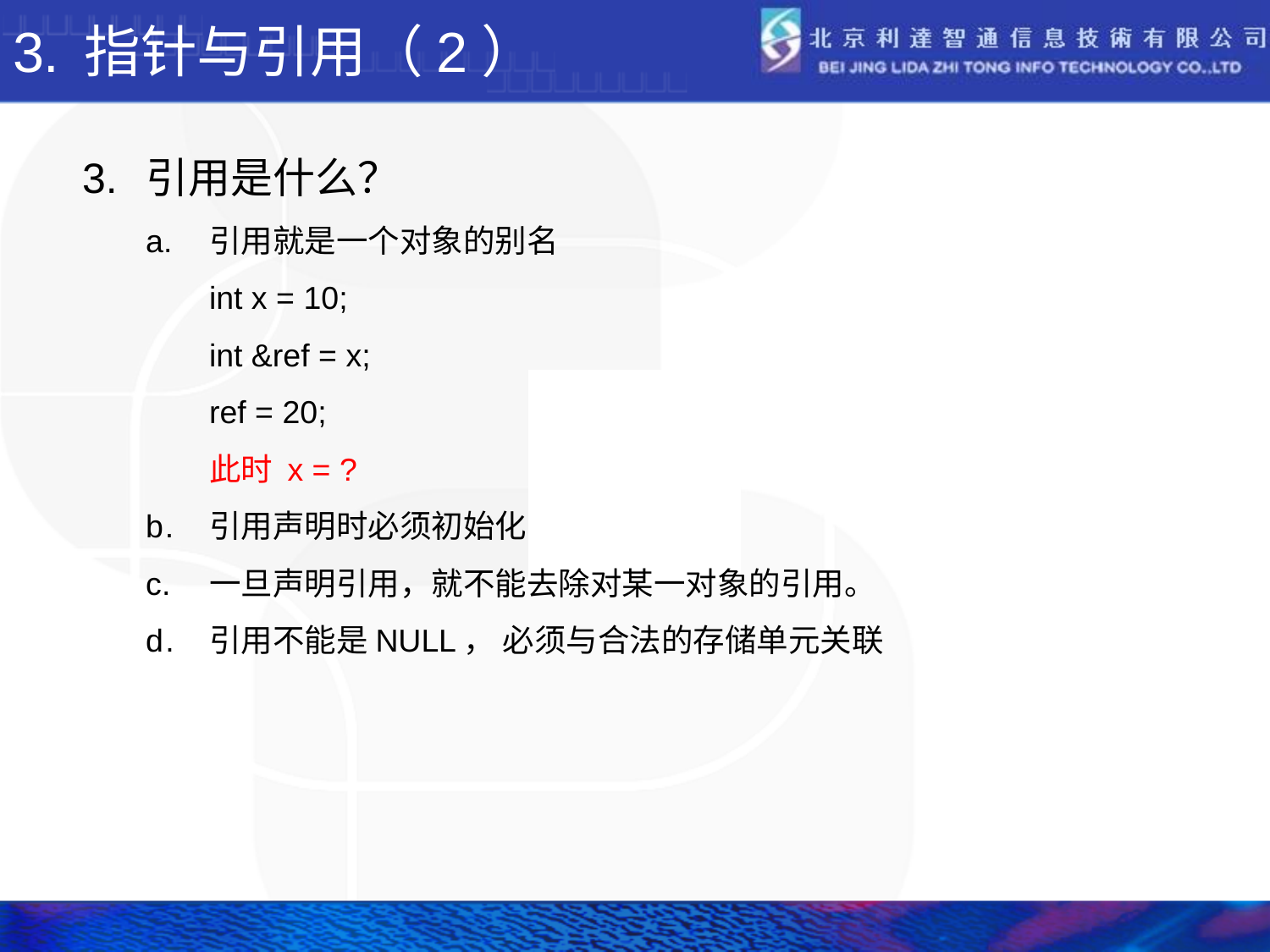

# 指针与引用（2）
引用是什么？
引用就是一个对象的别名
	int x = 10;
	int &ref = x;
	ref = 20;
	此时 x = ?
引用声明时必须初始化
一旦声明引用，就不能去除对某一对象的引用。
引用不能是NULL， 必须与合法的存储单元关联